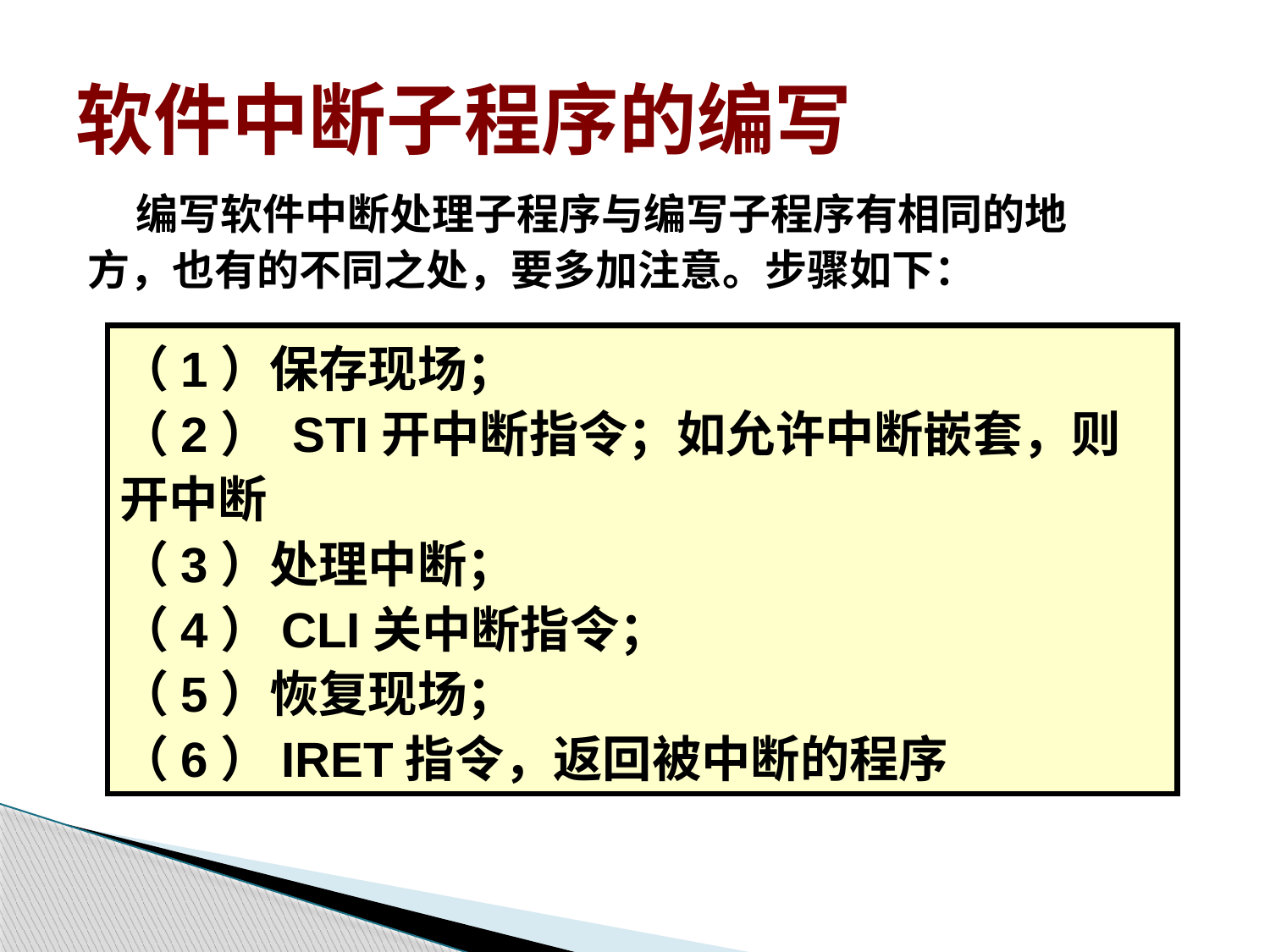

# 软件中断子程序的编写
    编写软件中断处理子程序与编写子程序有相同的地方，也有的不同之处，要多加注意。步骤如下：
（1）保存现场；
（2） STI开中断指令；如允许中断嵌套，则开中断
（3）处理中断；
（4）CLI关中断指令；
（5）恢复现场；
（6）IRET指令，返回被中断的程序